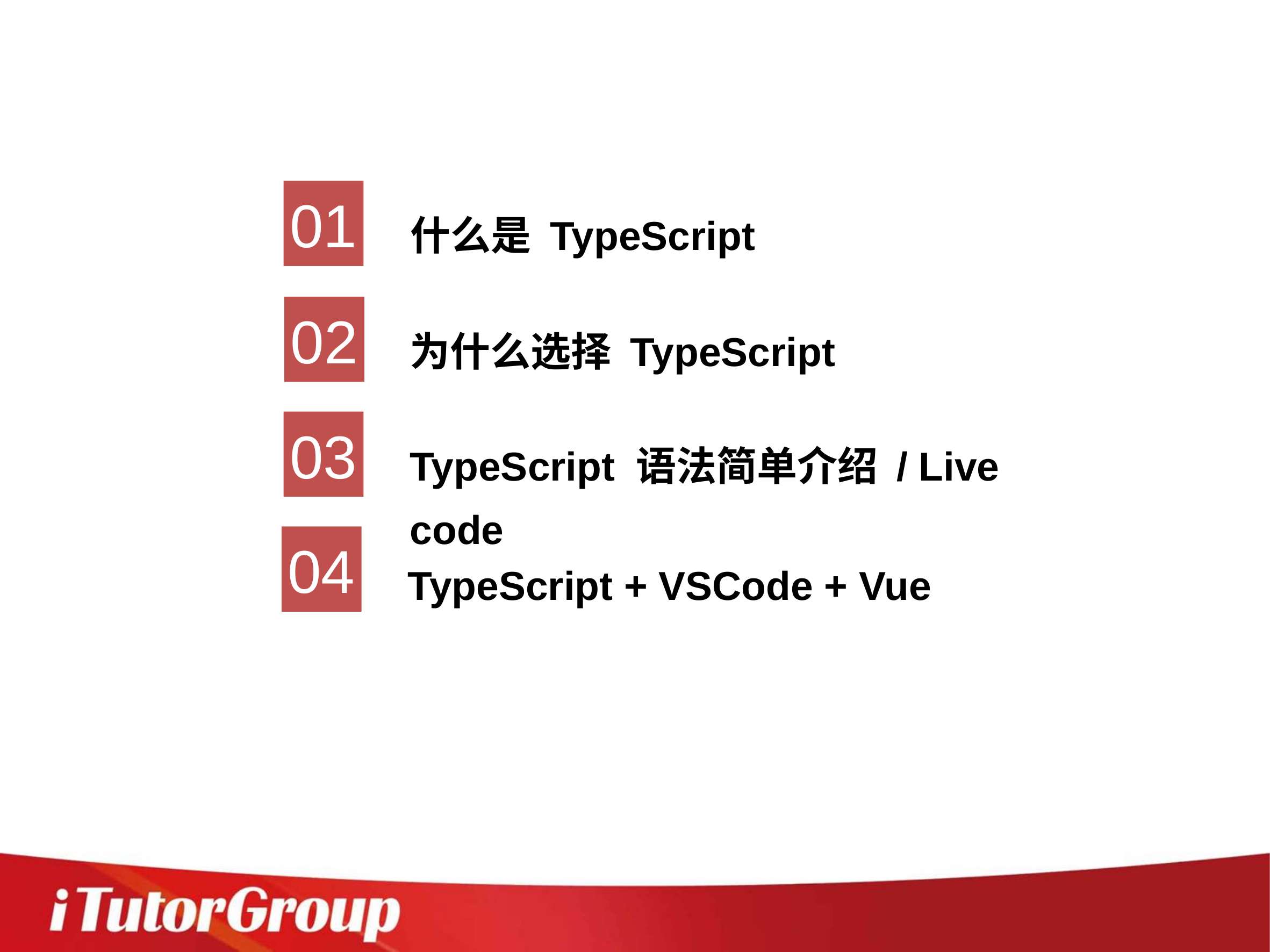

01
什么是 TypeScript
02
为什么选择 TypeScript
03
TypeScript 语法简单介绍 / Live code
04
TypeScript + VSCode + Vue